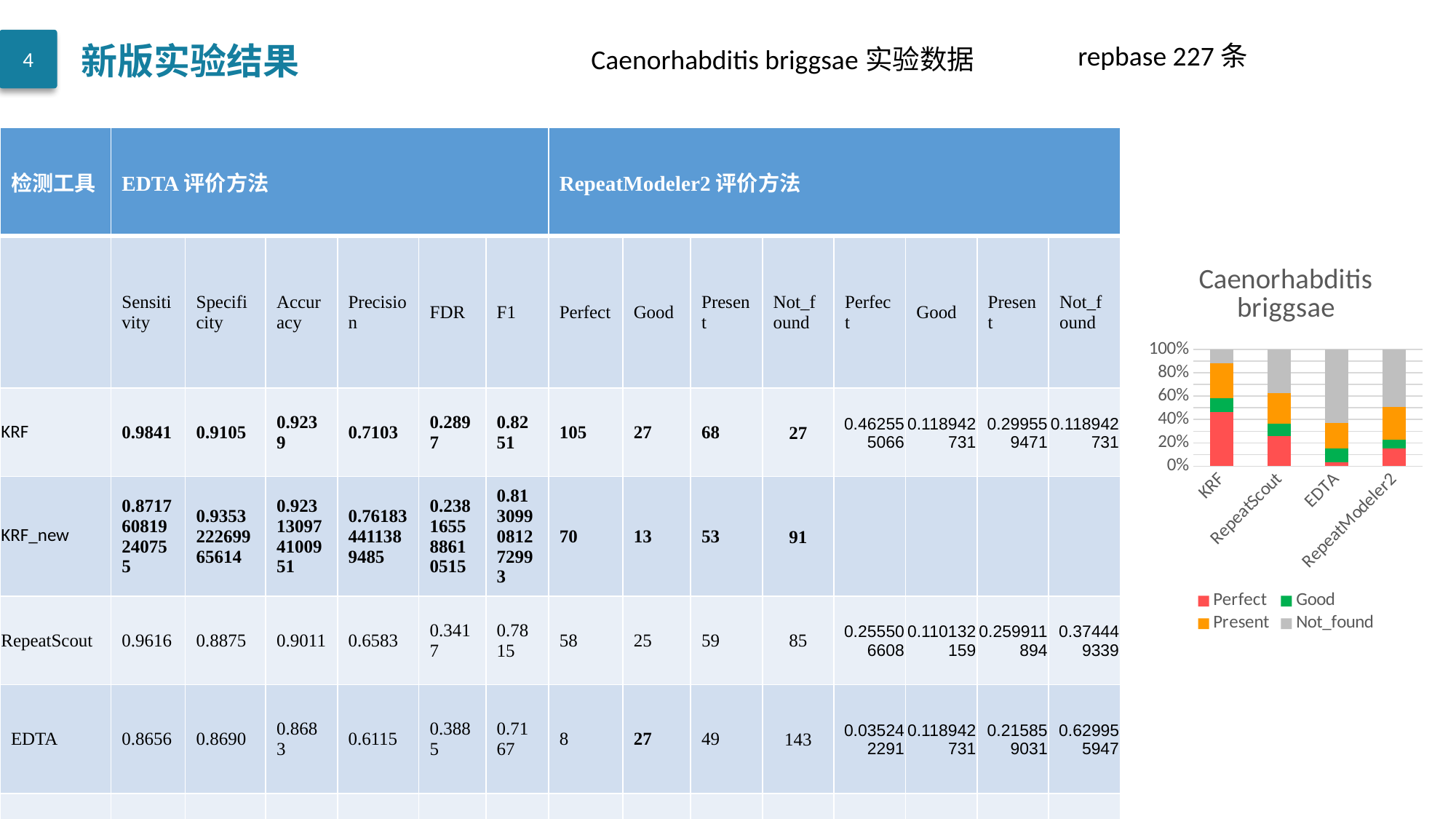

4
repbase 227条
新版实验结果
Caenorhabditis briggsae实验数据
| 检测工具 | EDTA评价方法 |  |  |  |  |  | RepeatModeler2评价方法 |  |  |  |  |  |  |  |
| --- | --- | --- | --- | --- | --- | --- | --- | --- | --- | --- | --- | --- | --- | --- |
|  | Sensitivity | Specificity | Accuracy | Precision | FDR | F1 | Perfect | Good | Present | Not\_found | Perfect | Good | Present | Not\_found |
| KRF | 0.9841 | 0.9105 | 0.9239 | 0.7103 | 0.2897 | 0.8251 | 105 | 27 | 68 | 27 | 0.462555066 | 0.118942731 | 0.299559471 | 0.118942731 |
| KRF\_new | 0.871760819240755 | 0.935322269965614 | 0.923130974100951 | 0.761834411389485 | 0.238165588610515 | 0.813099081272993 | 70 | 13 | 53 | 91 |  |  |  |  |
| RepeatScout | 0.9616 | 0.8875 | 0.9011 | 0.6583 | 0.3417 | 0.7815 | 58 | 25 | 59 | 85 | 0.255506608 | 0.110132159 | 0.259911894 | 0.374449339 |
| EDTA | 0.8656 | 0.8690 | 0.8683 | 0.6115 | 0.3885 | 0.7167 | 8 | 27 | 49 | 143 | 0.035242291 | 0.118942731 | 0.215859031 | 0.629955947 |
| RepeatModeler2 | 0.9519 | 0.8876 | 0.8995 | 0.6576 | 0.3424 | 0.7778 | 34 | 17 | 64 | 112 | 0.149779736 | 0.074889868 | 0.281938326 | 0.49339207 |

### Chart: Caenorhabditis briggsae

| Category | Perfect | Good | Present | Not_found |
|---|---|---|---|---|
| KRF | 0.462555066 | 0.118942731 | 0.299559471 | 0.118942731 |
| RepeatScout | 0.255506608 | 0.110132159 | 0.259911894 | 0.374449339 |
| EDTA | 0.035242291 | 0.118942731 | 0.215859031 | 0.629955947 |
| RepeatModeler2 | 0.149779736 | 0.074889868 | 0.281938326 | 0.49339207 |
报告人： 胡康